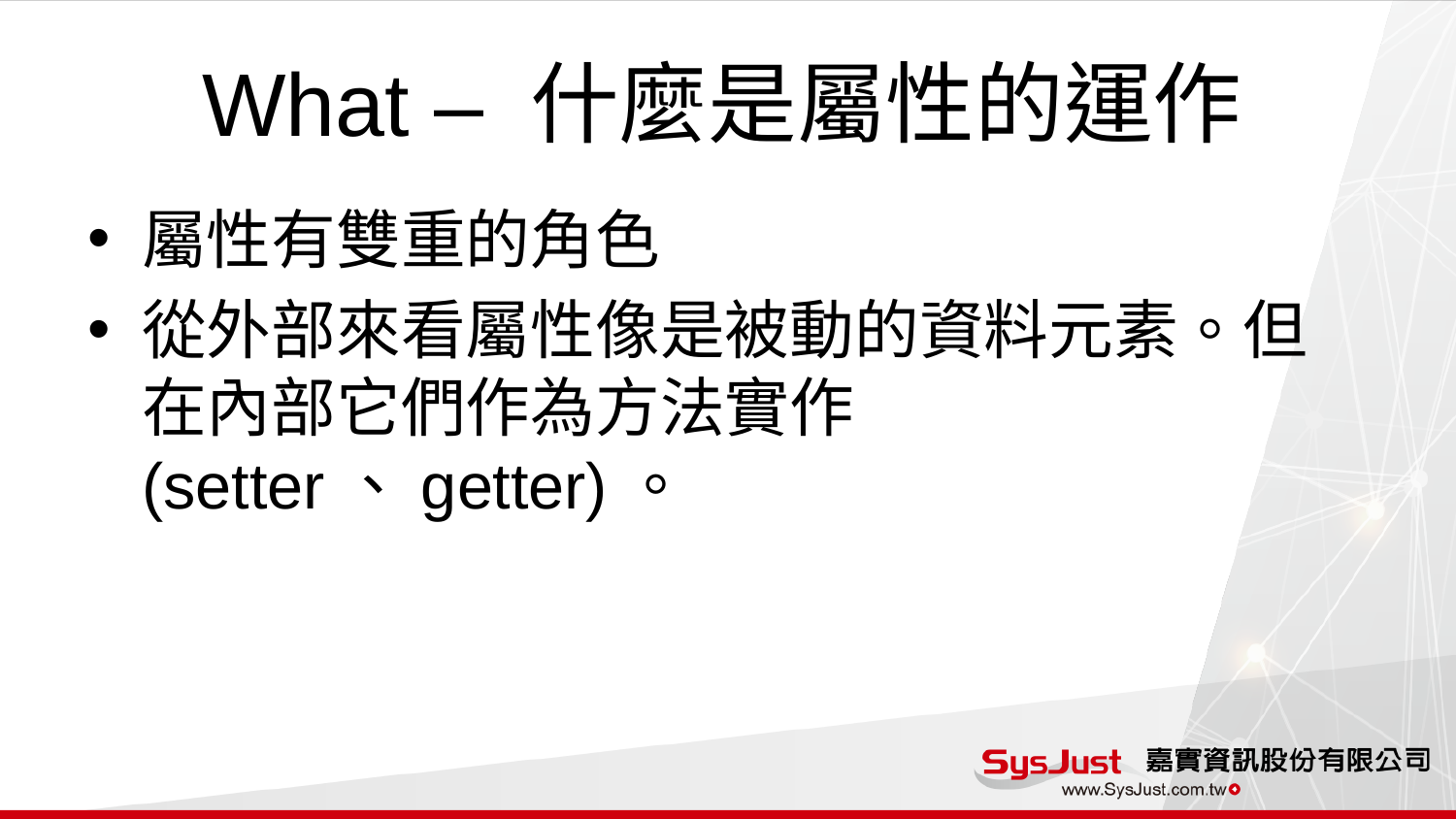

# What – 什麼是屬性的運作
屬性有雙重的角色
從外部來看屬性像是被動的資料元素。但在內部它們作為方法實作(setter、getter)。